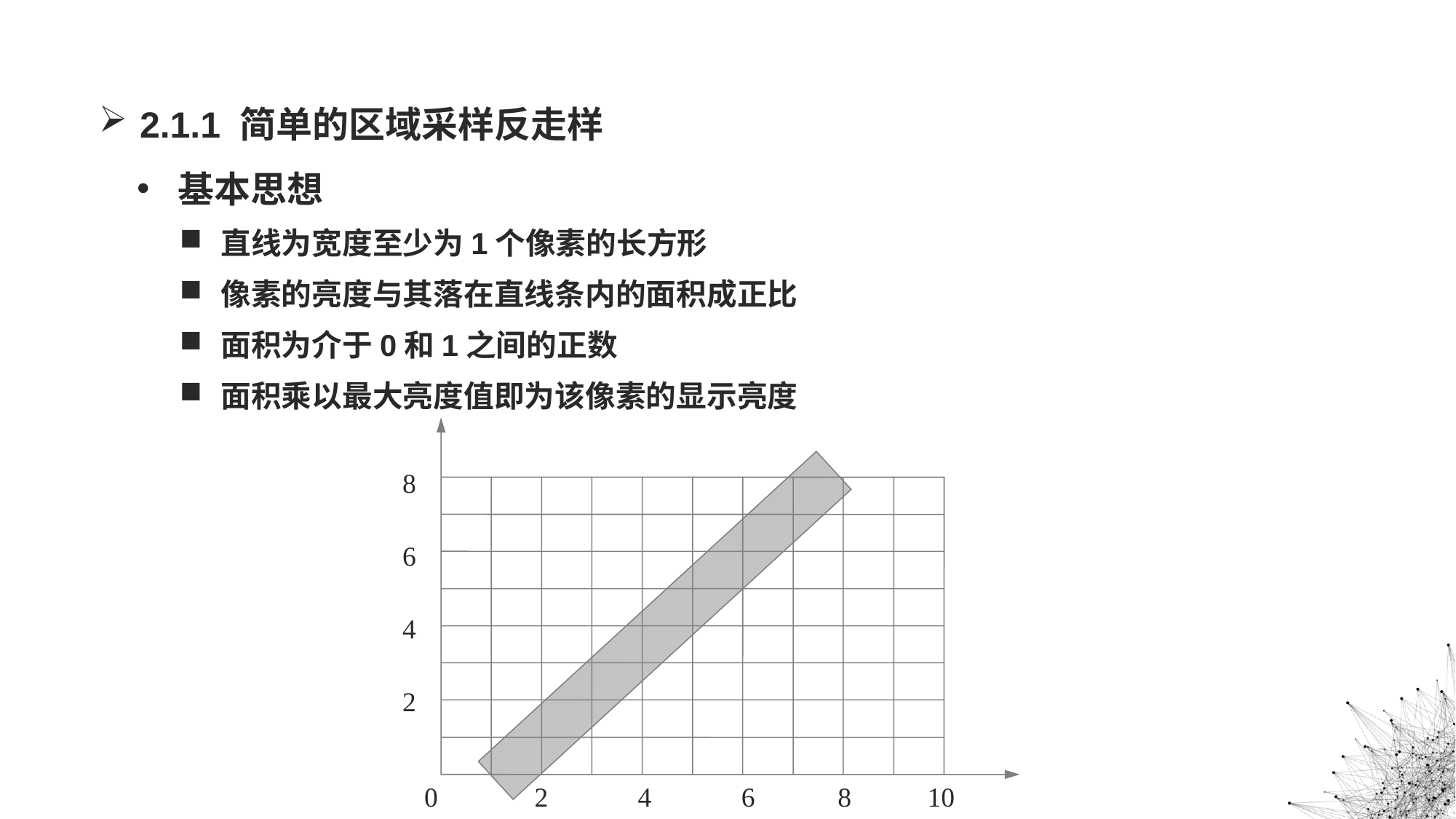

# 2.1.1 简单的区域采样反走样
基本思想
直线为宽度至少为1个像素的长方形
像素的亮度与其落在直线条内的面积成正比
面积为介于0和1之间的正数
面积乘以最大亮度值即为该像素的显示亮度

8
6
4
2

 0              2             4             6            8           10